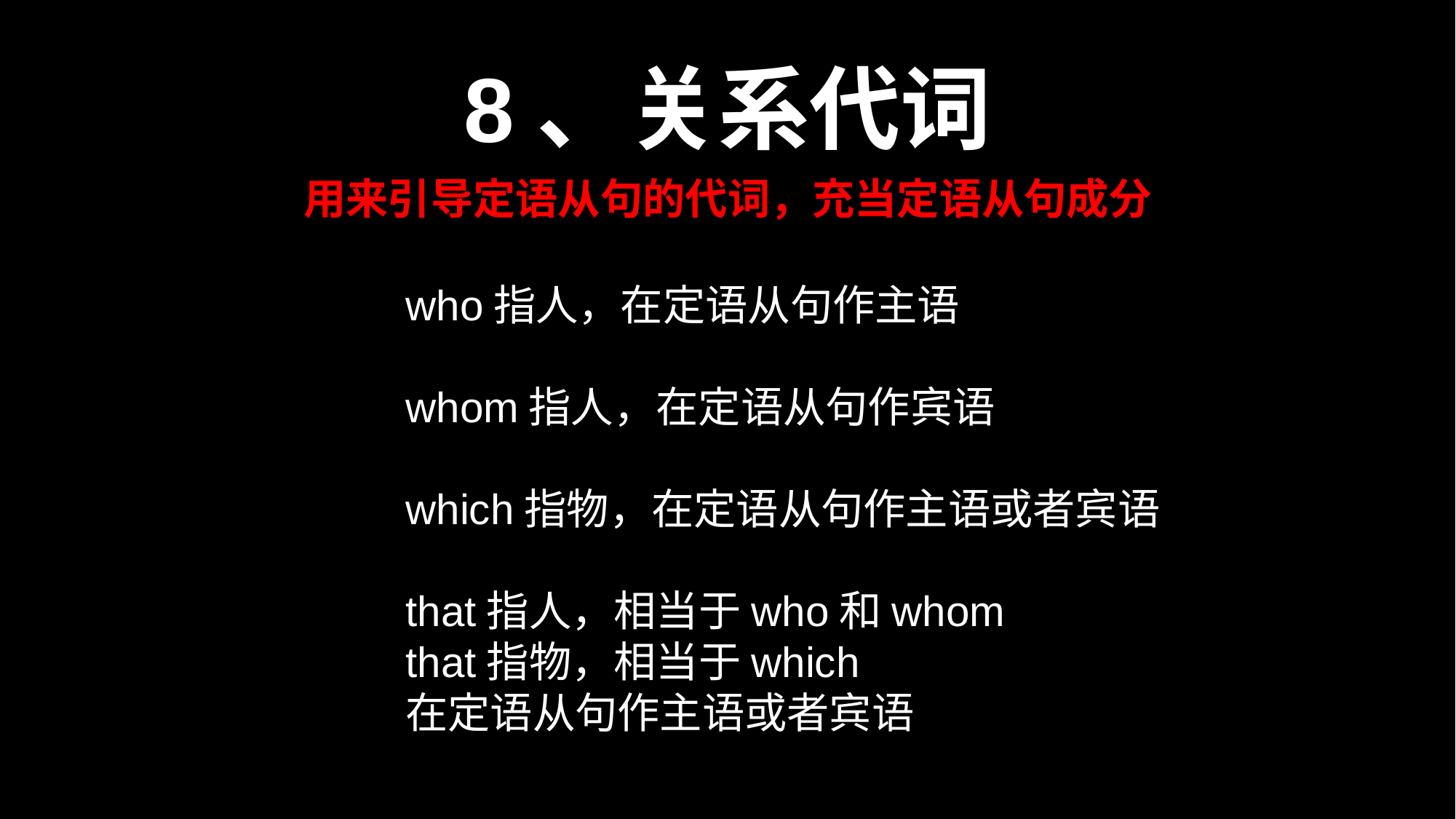

8、关系代词
用来引导定语从句的代词，充当定语从句成分
who指人，在定语从句作主语

whom指人，在定语从句作宾语

which指物，在定语从句作主语或者宾语

that指人，相当于who和whom
that指物，相当于which
在定语从句作主语或者宾语